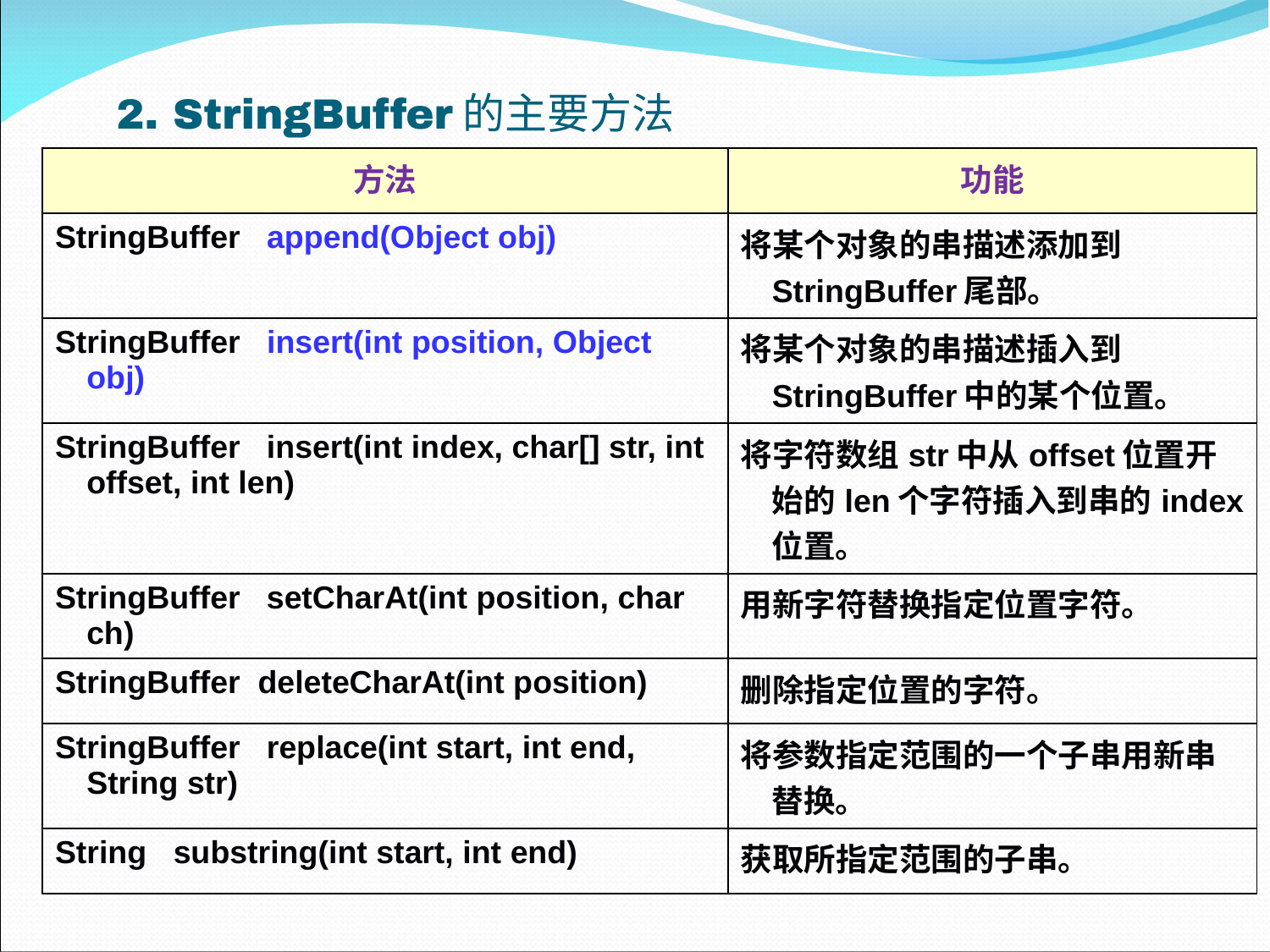

# 2. StringBuffer的主要方法
| 方法 | 功能 |
| --- | --- |
| StringBuffer append(Object obj) | 将某个对象的串描述添加到StringBuffer尾部。 |
| StringBuffer insert(int position, Object obj) | 将某个对象的串描述插入到StringBuffer中的某个位置。 |
| StringBuffer insert(int index, char[] str, int offset, int len) | 将字符数组str中从offset位置开始的len个字符插入到串的index位置。 |
| StringBuffer setCharAt(int position, char ch) | 用新字符替换指定位置字符。 |
| StringBuffer deleteCharAt(int position) | 删除指定位置的字符。 |
| StringBuffer replace(int start, int end, String str) | 将参数指定范围的一个子串用新串替换。 |
| String substring(int start, int end) | 获取所指定范围的子串。 |